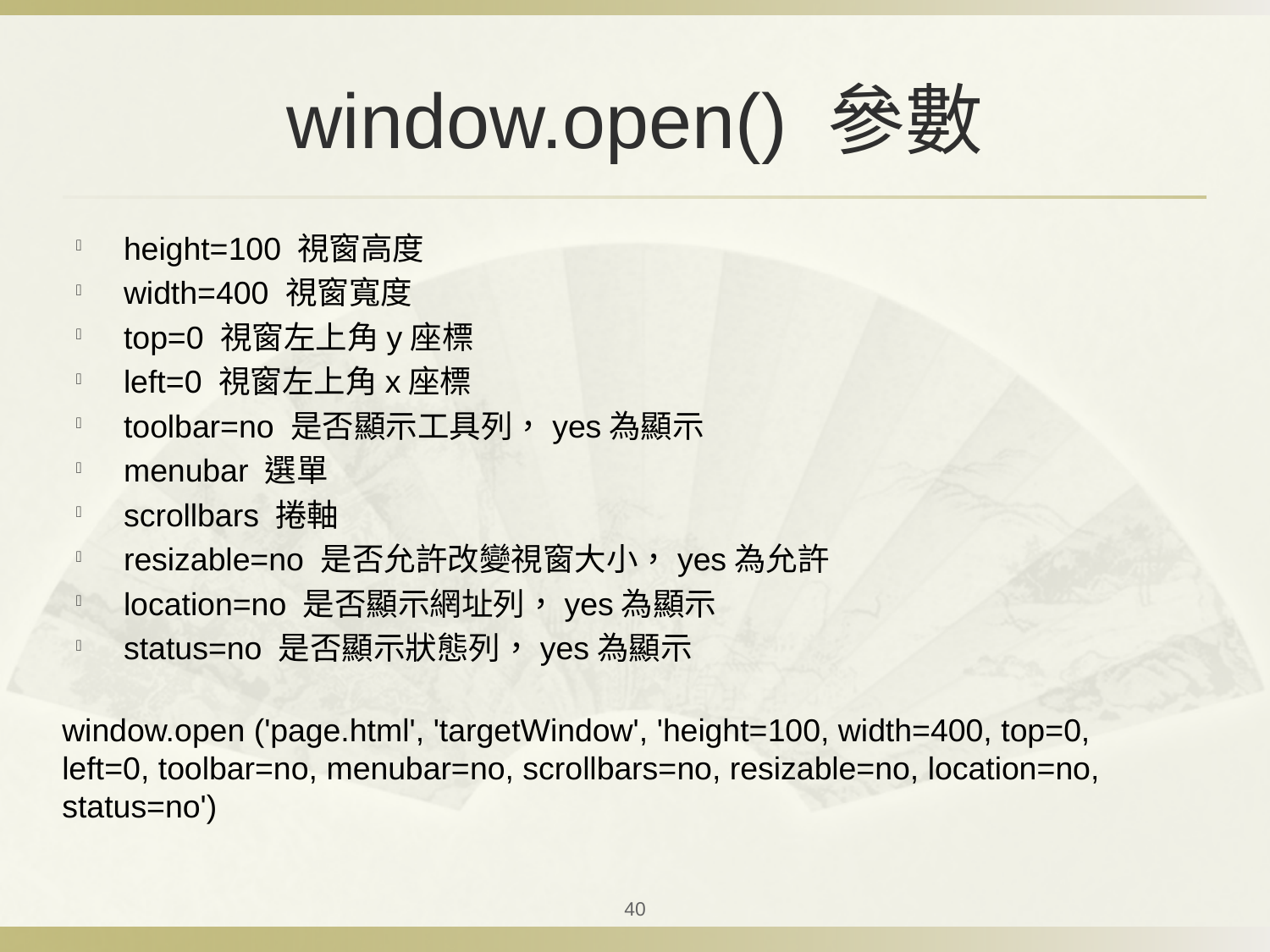

# window.open() 參數
height=100 視窗高度
width=400 視窗寬度
top=0 視窗左上角y座標
left=0 視窗左上角x座標
toolbar=no 是否顯示工具列，yes為顯示
menubar 選單
scrollbars 捲軸
resizable=no 是否允許改變視窗大小，yes為允許
location=no 是否顯示網址列，yes為顯示
status=no 是否顯示狀態列，yes為顯示
window.open ('page.html', 'targetWindow', 'height=100, width=400, top=0, left=0, toolbar=no, menubar=no, scrollbars=no, resizable=no, location=no, status=no')
40